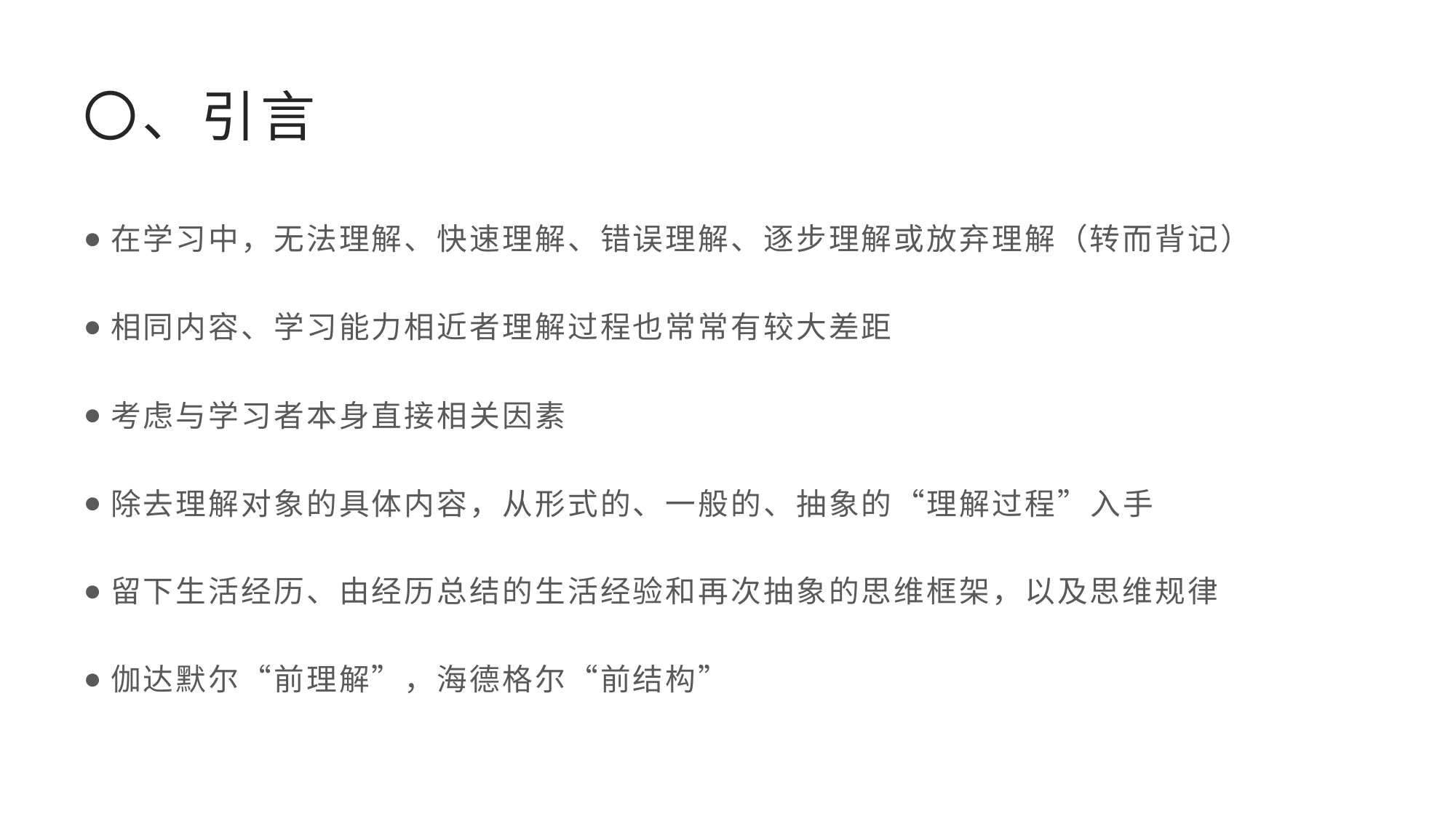

# 〇、引言
在学习中，无法理解、快速理解、错误理解、逐步理解或放弃理解（转而背记）
相同内容、学习能力相近者理解过程也常常有较大差距
考虑与学习者本身直接相关因素
除去理解对象的具体内容，从形式的、一般的、抽象的“理解过程”入手
留下生活经历、由经历总结的生活经验和再次抽象的思维框架，以及思维规律
伽达默尔“前理解”，海德格尔“前结构”